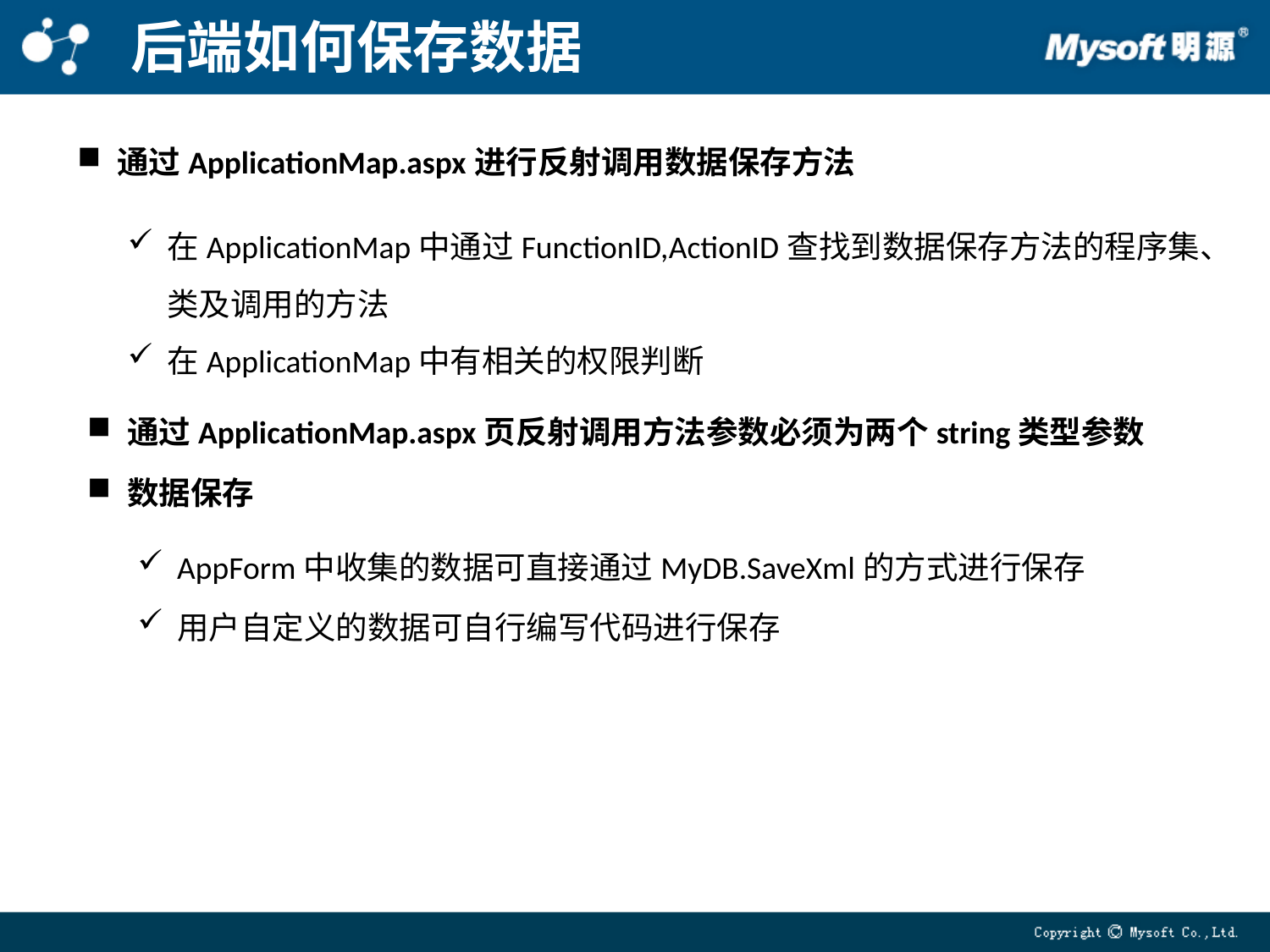

后端如何保存数据
通过ApplicationMap.aspx进行反射调用数据保存方法
在ApplicationMap中通过FunctionID,ActionID查找到数据保存方法的程序集、类及调用的方法
在ApplicationMap中有相关的权限判断
通过ApplicationMap.aspx页反射调用方法参数必须为两个string类型参数
数据保存
AppForm中收集的数据可直接通过MyDB.SaveXml的方式进行保存
用户自定义的数据可自行编写代码进行保存